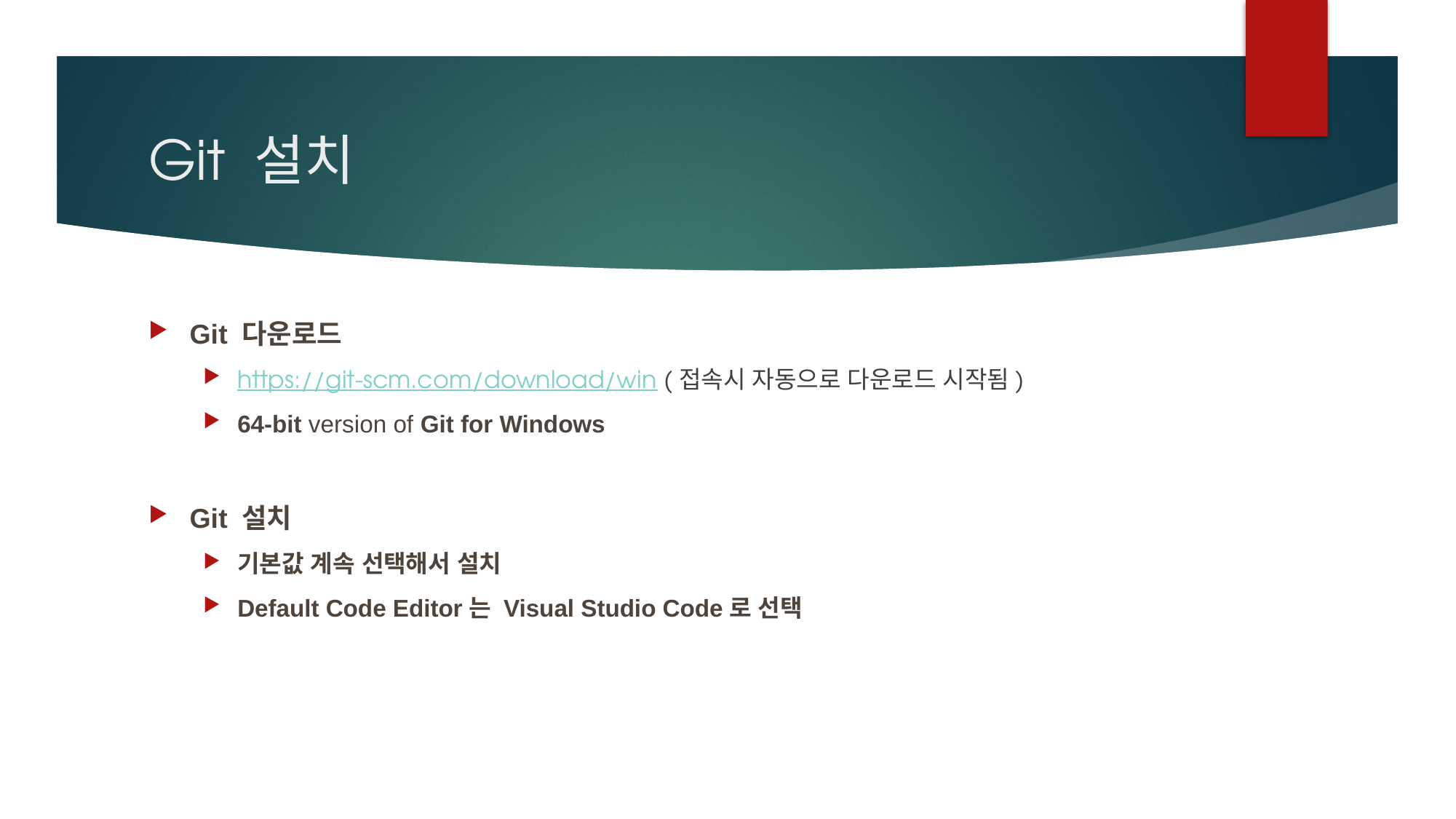

# Git 설치
Git 다운로드
https://git-scm.com/download/win (접속시 자동으로 다운로드 시작됨)
64-bit version of Git for Windows

Git 설치
기본값 계속 선택해서 설치
Default Code Editor는 Visual Studio Code로 선택